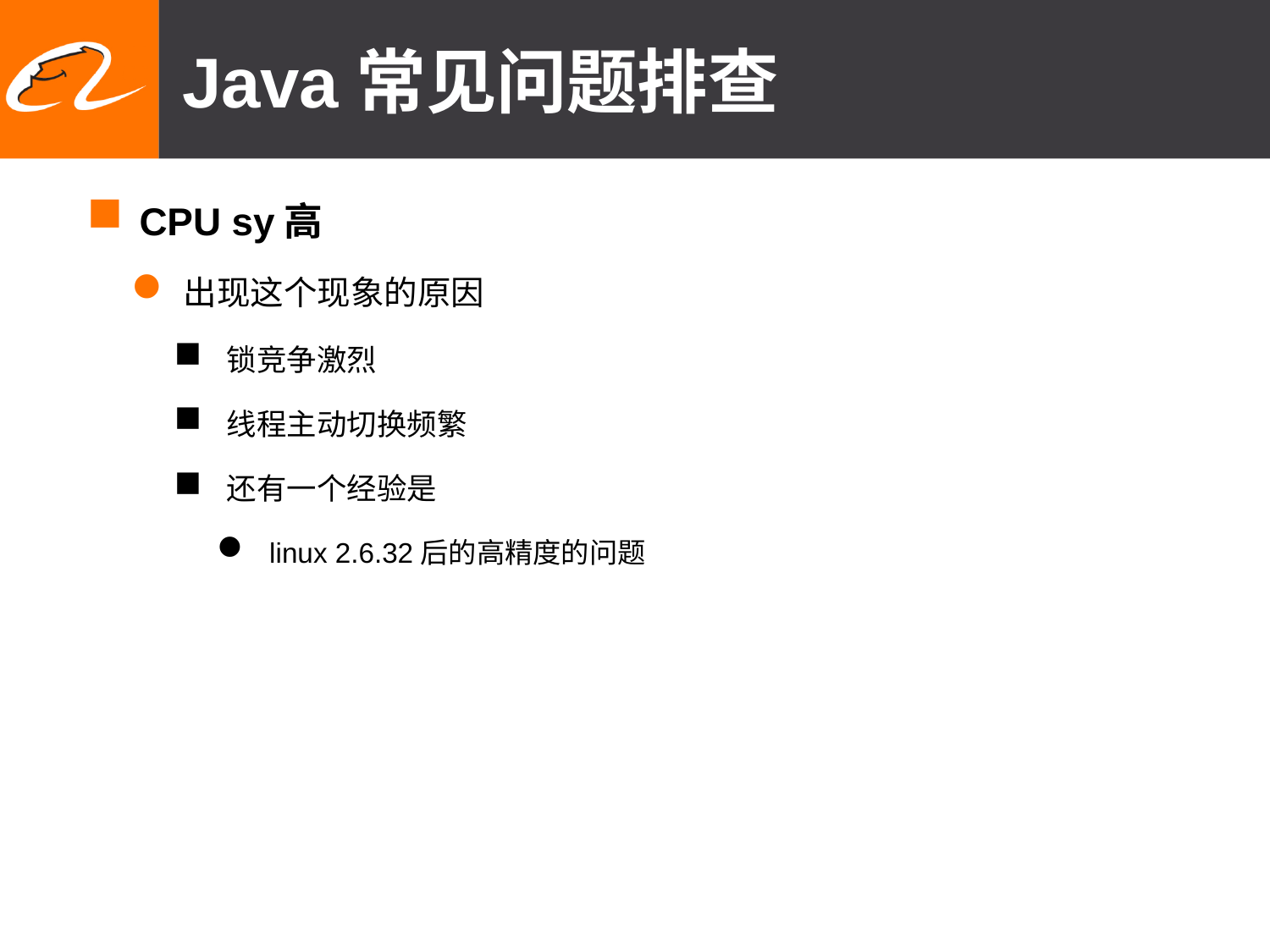

# Java常见问题排查
CPU sy高
出现这个现象的原因
锁竞争激烈
线程主动切换频繁
还有一个经验是
linux 2.6.32后的高精度的问题